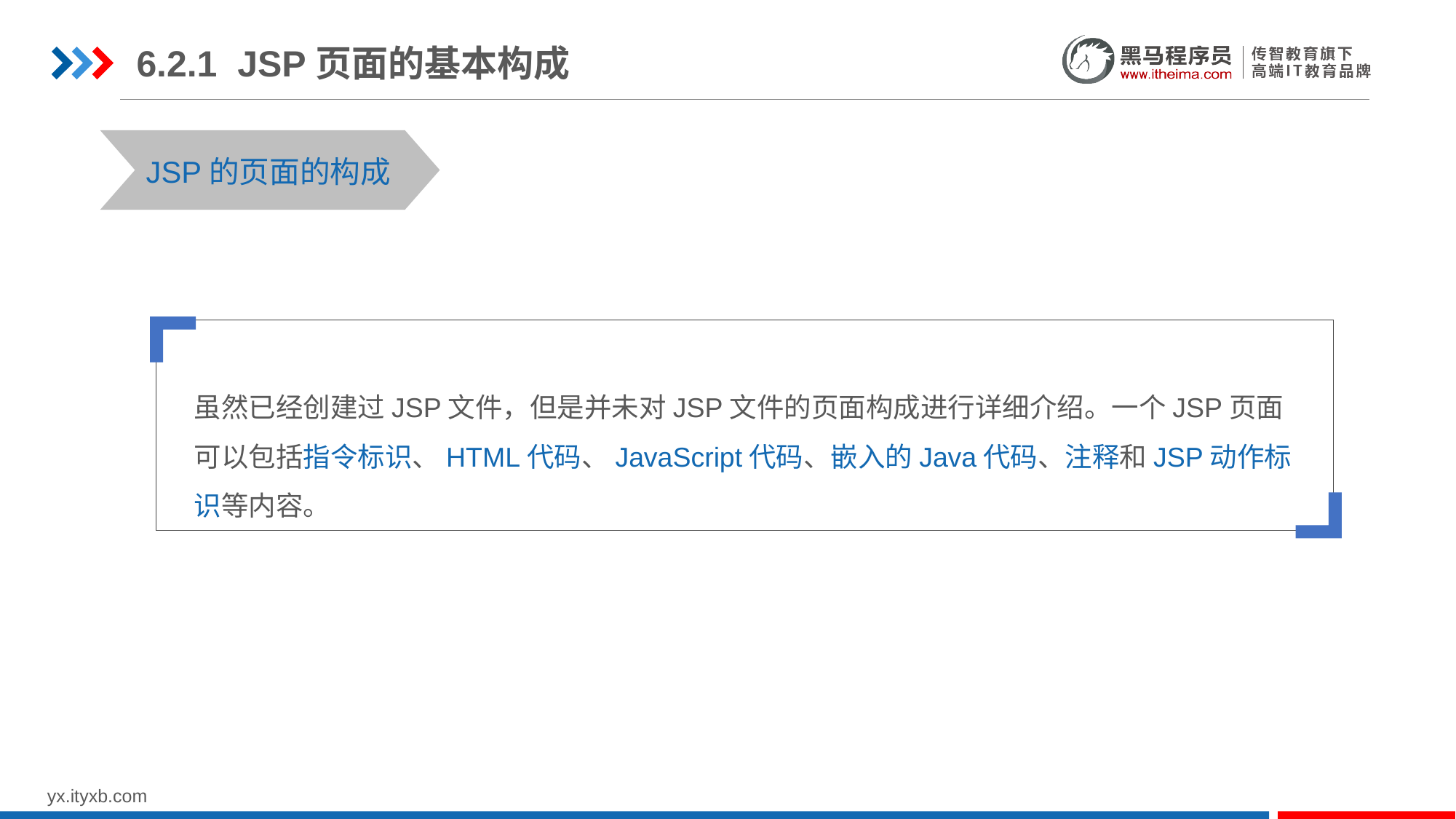

6.2.1  JSP页面的基本构成

JSP的页面的构成

虽然已经创建过JSP文件，但是并未对JSP文件的页面构成进行详细介绍。一个JSP页面可以包括指令标识、HTML代码、JavaScript代码、嵌入的Java代码、注释和JSP动作标识等内容。